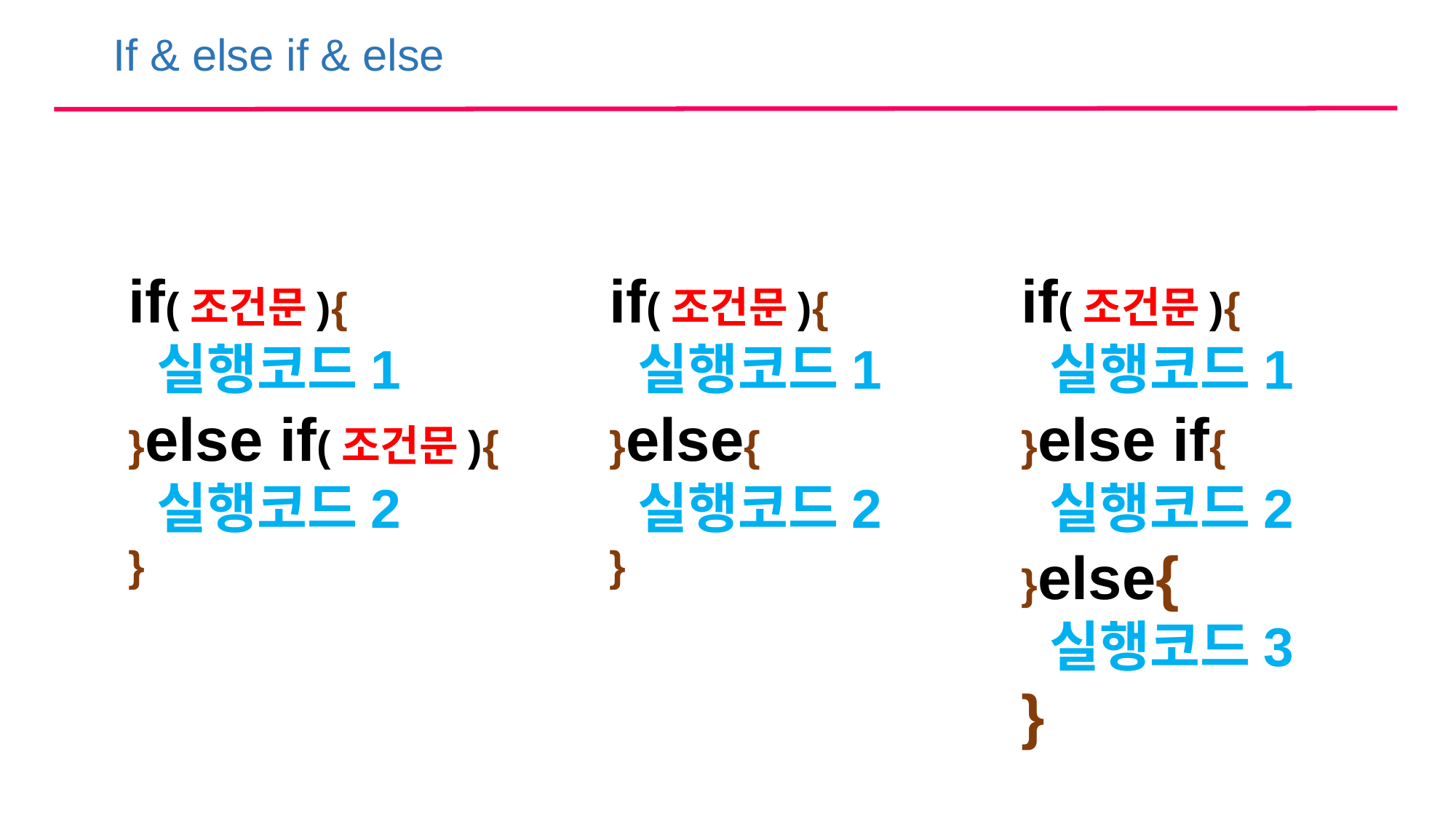

If & else if & else
if(조건문){
 실행코드1
}else if{
 실행코드2
}else{
 실행코드3
}

if(조건문){
 실행코드1
}else{
 실행코드2
}

if(조건문){
 실행코드1
}else if(조건문){
 실행코드2
}